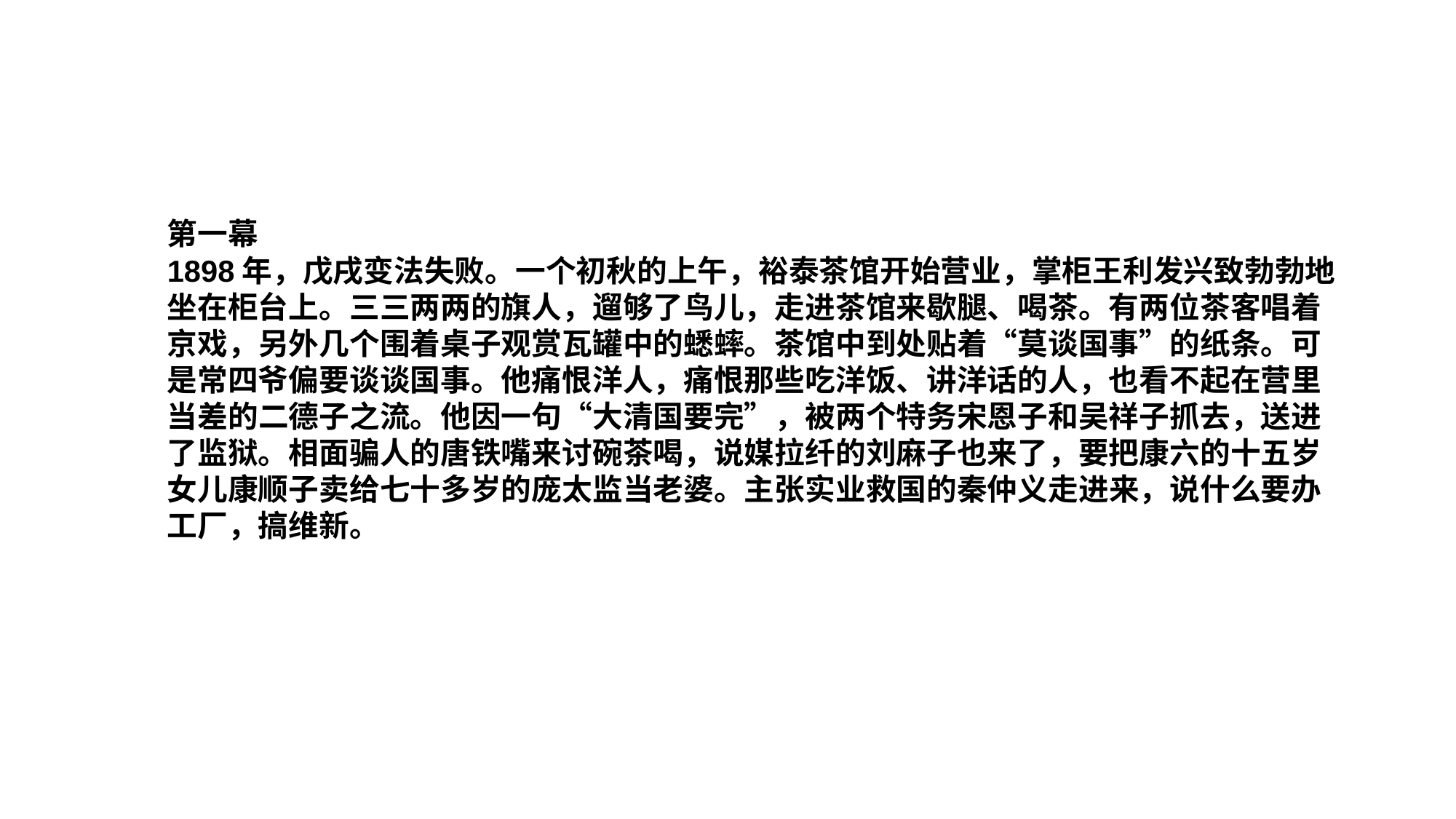

第一幕
1898年，戊戌变法失败。一个初秋的上午，裕泰茶馆开始营业，掌柜王利发兴致勃勃地坐在柜台上。三三两两的旗人，遛够了鸟儿，走进茶馆来歇腿、喝茶。有两位茶客唱着京戏，另外几个围着桌子观赏瓦罐中的蟋蟀。茶馆中到处贴着“莫谈国事”的纸条。可是常四爷偏要谈谈国事。他痛恨洋人，痛恨那些吃洋饭、讲洋话的人，也看不起在营里当差的二德子之流。他因一句“大清国要完”，被两个特务宋恩子和吴祥子抓去，送进了监狱。相面骗人的唐铁嘴来讨碗茶喝，说媒拉纤的刘麻子也来了，要把康六的十五岁女儿康顺子卖给七十多岁的庞太监当老婆。主张实业救国的秦仲义走进来，说什么要办工厂，搞维新。